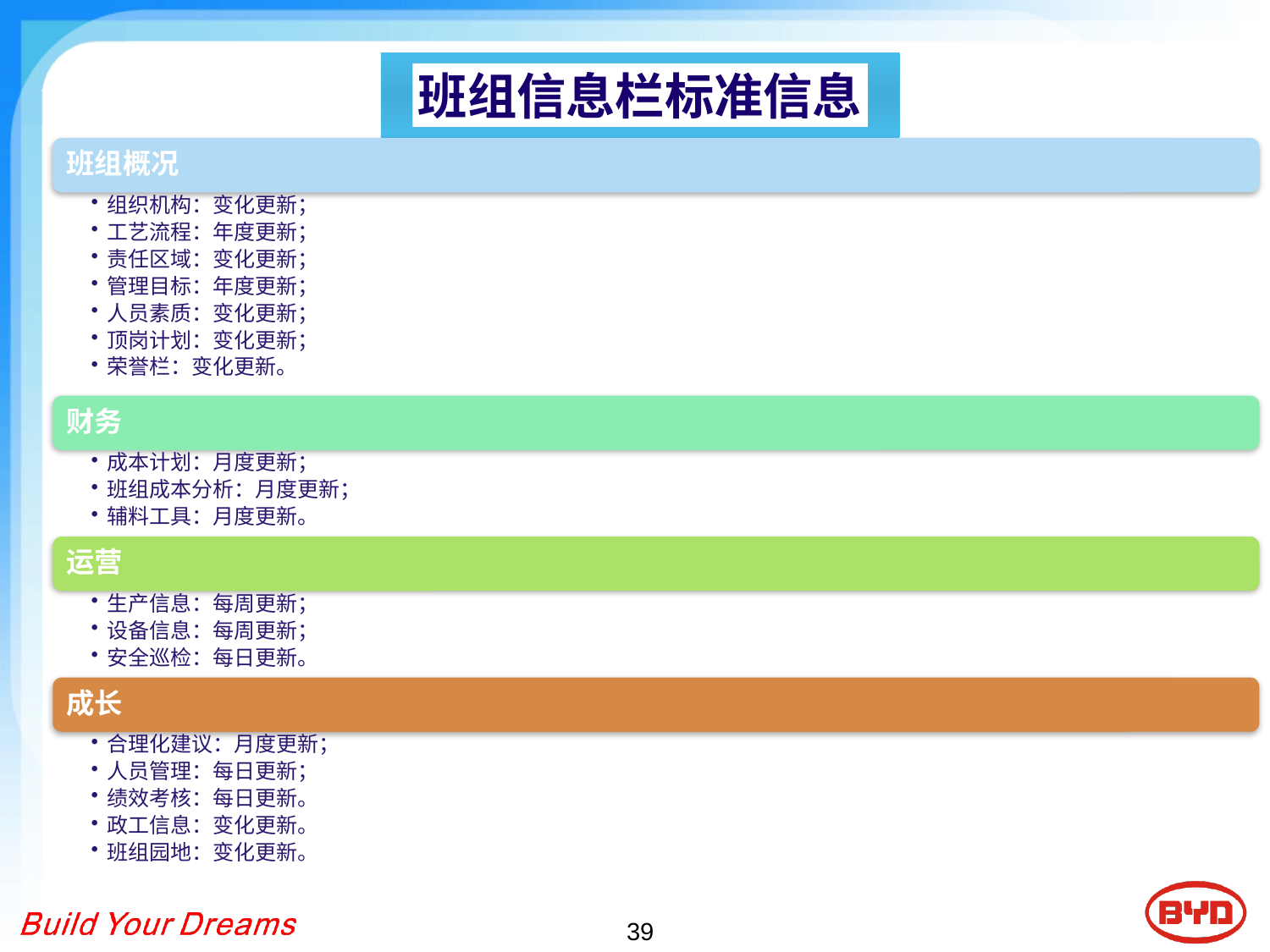

班组信息栏标准信息
班组概况
组织机构：变化更新；
工艺流程：年度更新；
责任区域：变化更新；
管理目标：年度更新；
人员素质：变化更新；
顶岗计划：变化更新；
荣誉栏：变化更新。
财务
成本计划：月度更新；
班组成本分析：月度更新；
辅料工具：月度更新。
运营
生产信息：每周更新；
设备信息：每周更新；
安全巡检：每日更新。
成长
合理化建议：月度更新；
人员管理：每日更新；
绩效考核：每日更新。
政工信息：变化更新。
班组园地：变化更新。
39